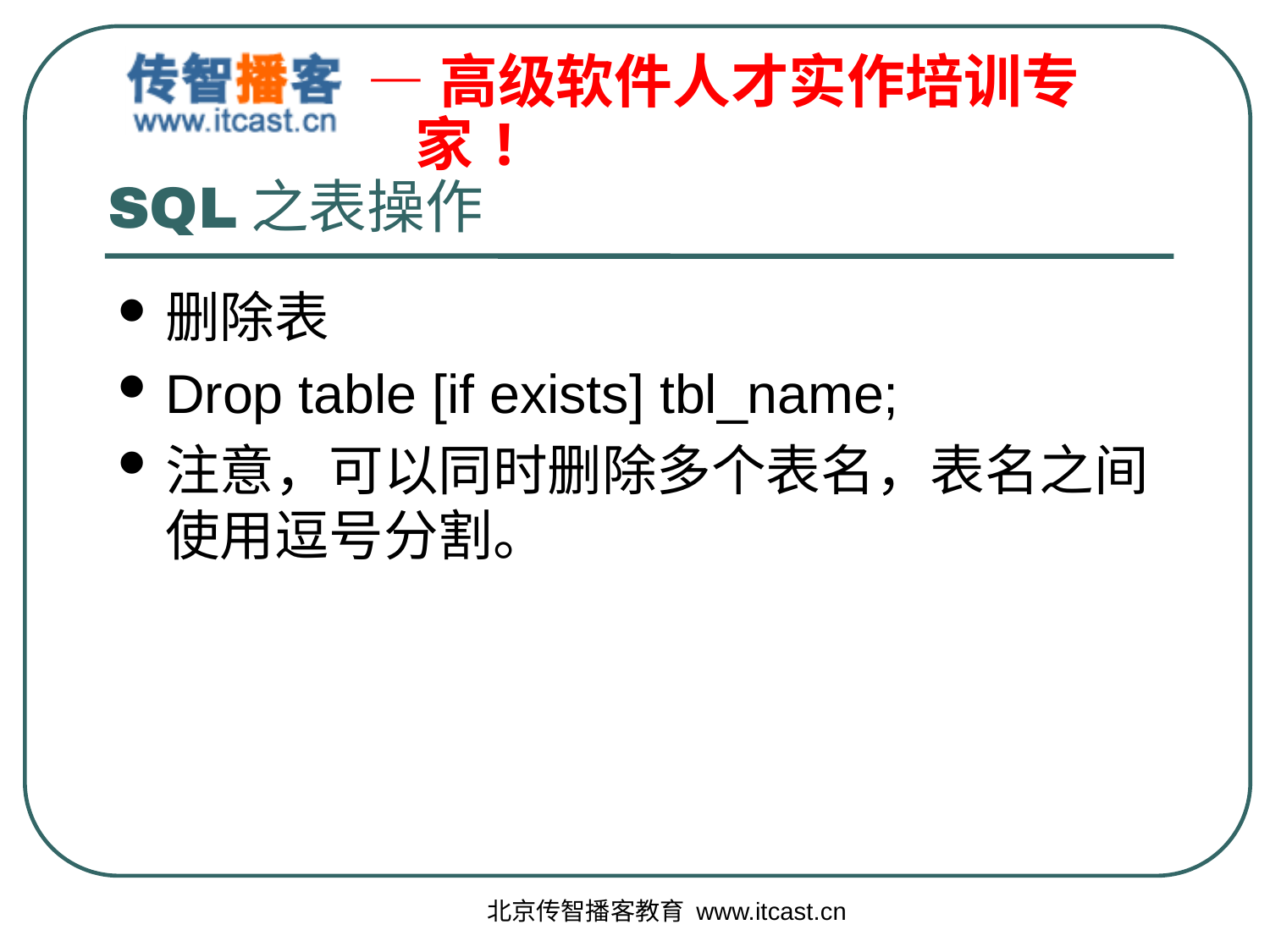

# SQL之表操作
删除表
Drop table [if exists] tbl_name;
注意，可以同时删除多个表名，表名之间使用逗号分割。